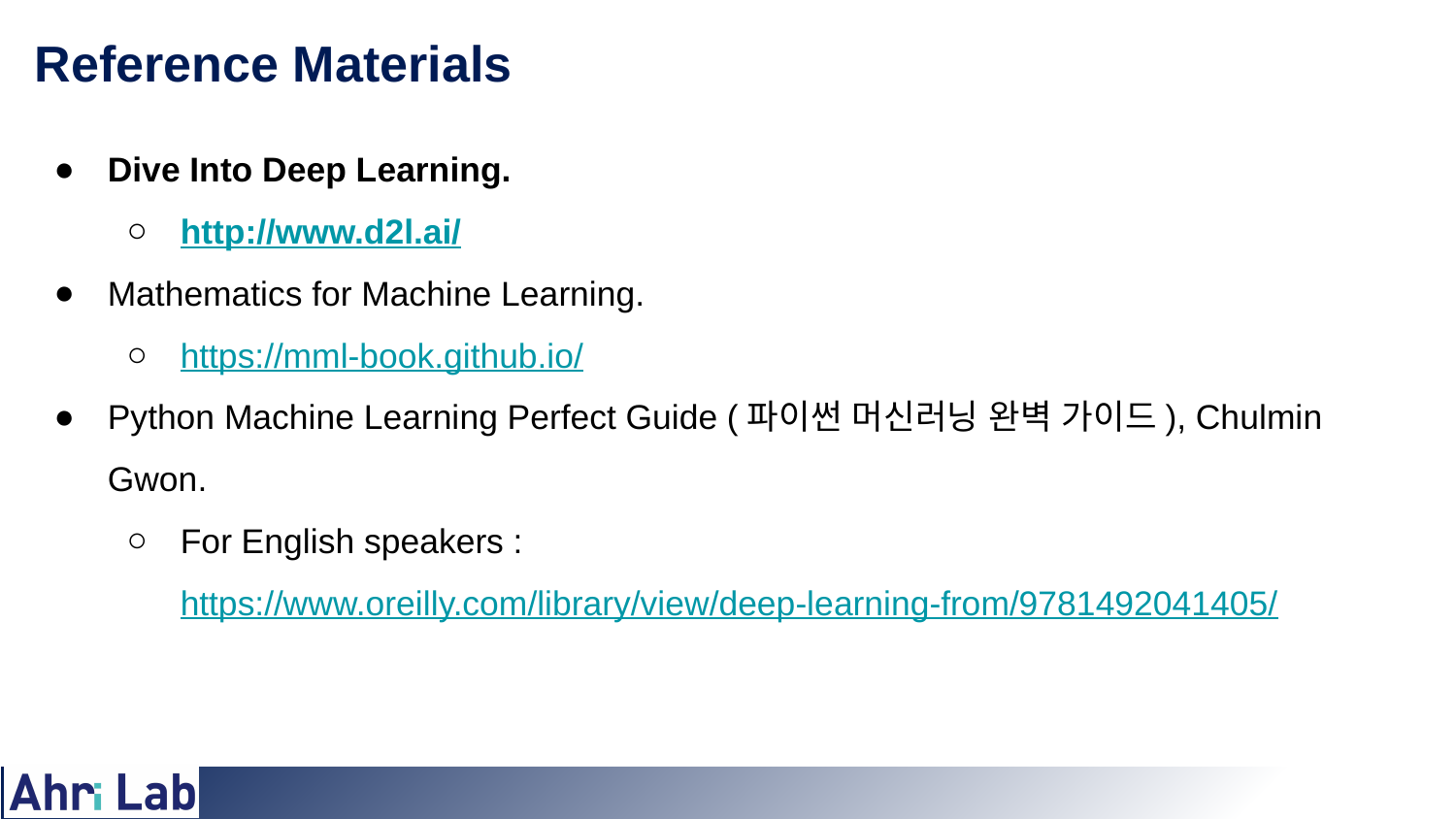

# Reference Materials
Dive Into Deep Learning.
http://www.d2l.ai/
Mathematics for Machine Learning.
https://mml-book.github.io/
Python Machine Learning Perfect Guide (파이썬 머신러닝 완벽 가이드), Chulmin Gwon.
For English speakers : https://www.oreilly.com/library/view/deep-learning-from/9781492041405/